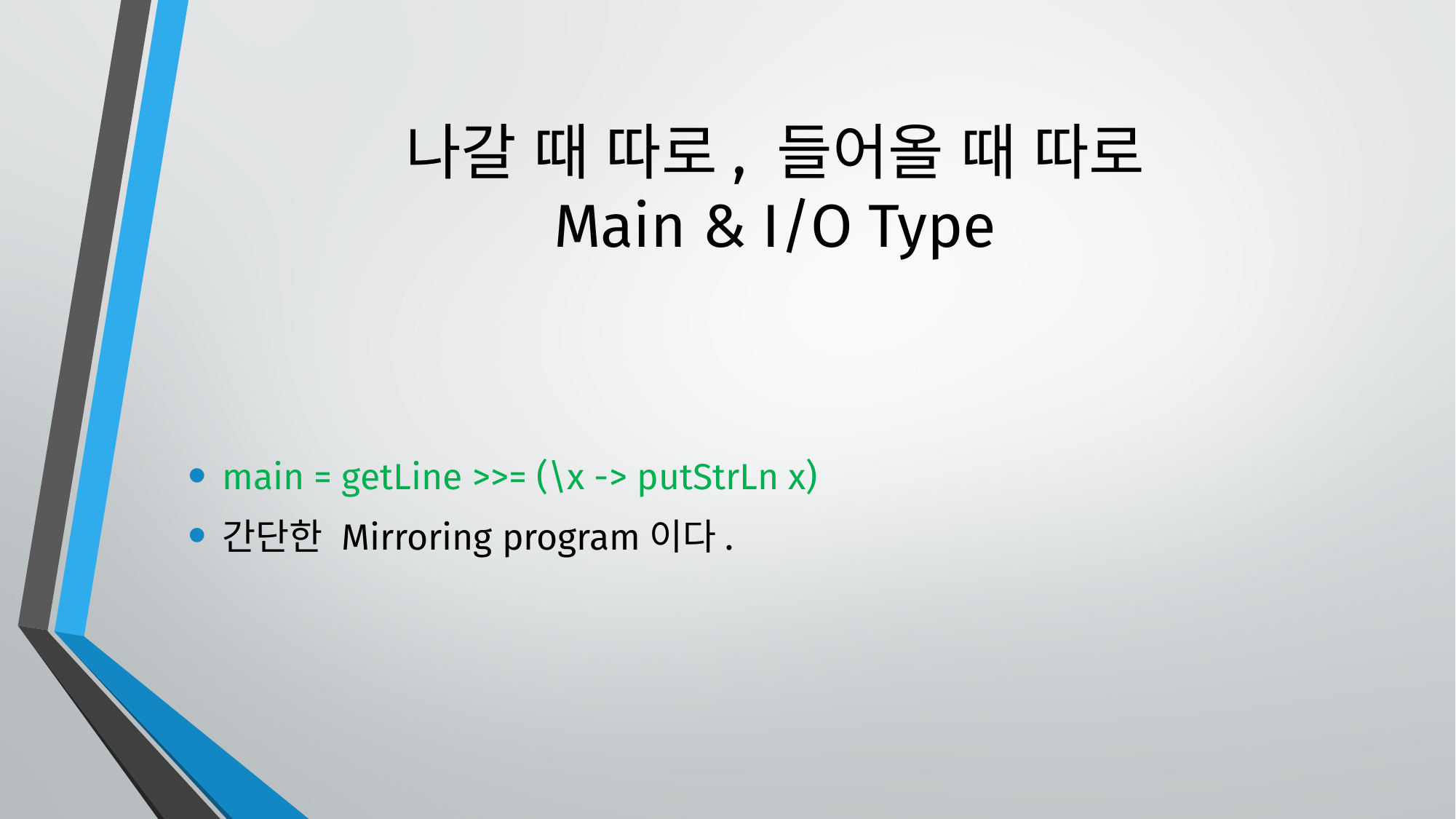

# 나갈 때 따로, 들어올 때 따로 Main & I/O Type
main = getLine >>= (\x -> putStrLn x)
간단한 Mirroring program이다.